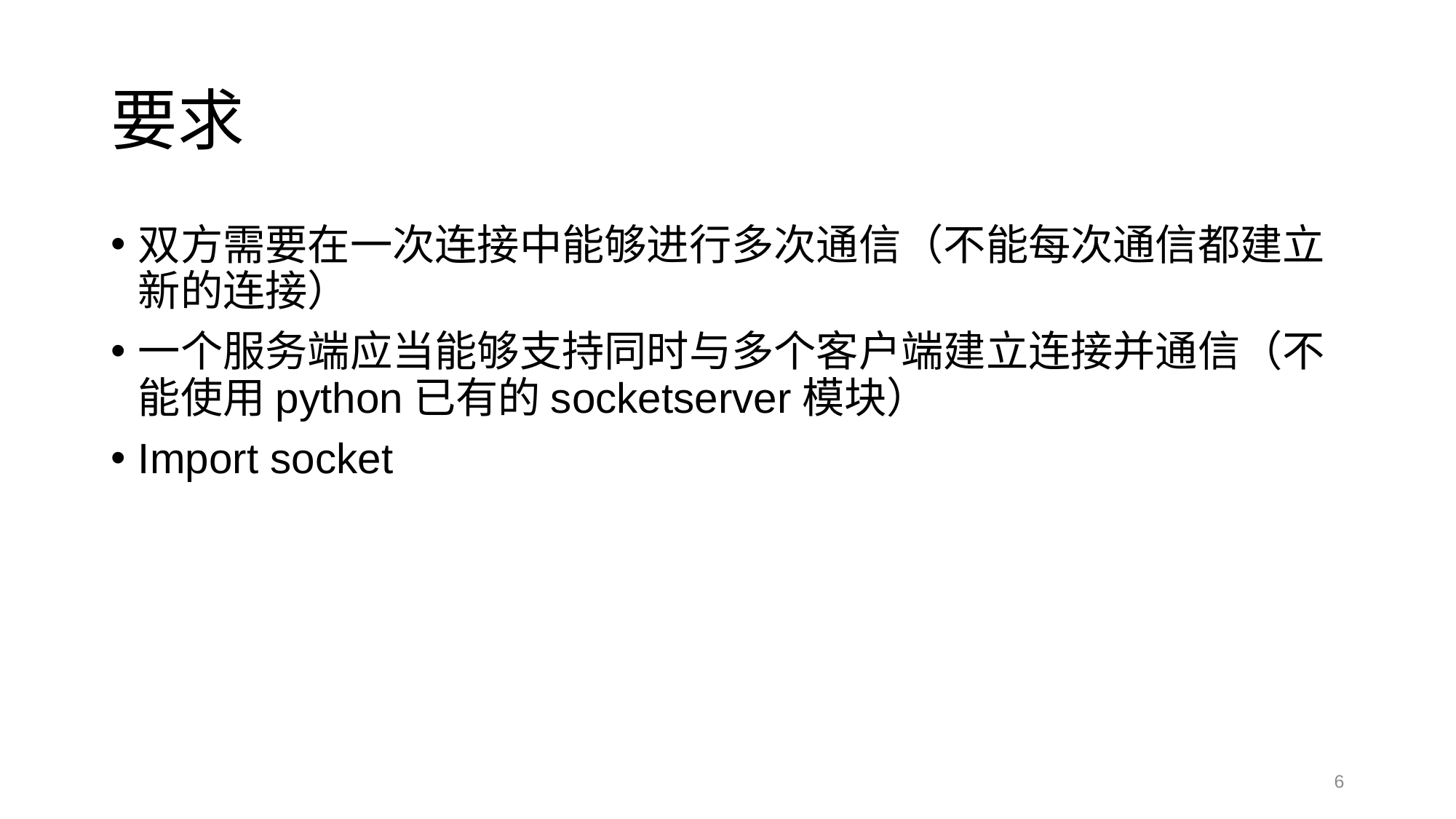

# 要求
双方需要在一次连接中能够进行多次通信（不能每次通信都建立新的连接）
一个服务端应当能够支持同时与多个客户端建立连接并通信（不能使用python已有的socketserver模块）
Import socket

6